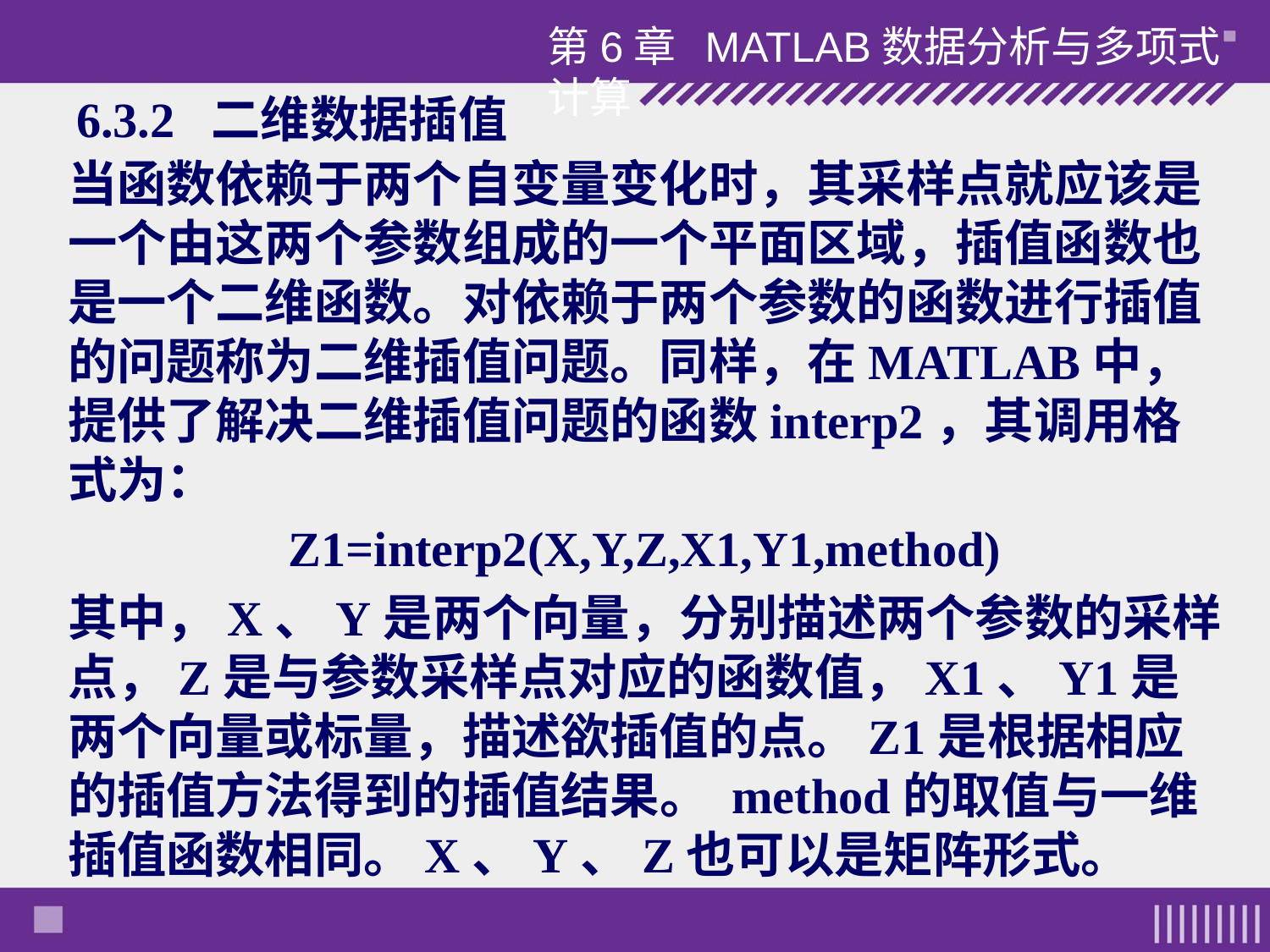

第6章  MATLAB数据分析与多项式计算
# 6.3.2  二维数据插值
当函数依赖于两个自变量变化时，其采样点就应该是一个由这两个参数组成的一个平面区域，插值函数也是一个二维函数。对依赖于两个参数的函数进行插值的问题称为二维插值问题。同样，在MATLAB中，提供了解决二维插值问题的函数interp2，其调用格式为：
Z1=interp2(X,Y,Z,X1,Y1,method)
其中，X、Y是两个向量，分别描述两个参数的采样点，Z是与参数采样点对应的函数值，X1、Y1是两个向量或标量，描述欲插值的点。Z1是根据相应的插值方法得到的插值结果。 method的取值与一维插值函数相同。X、Y、Z也可以是矩阵形式。